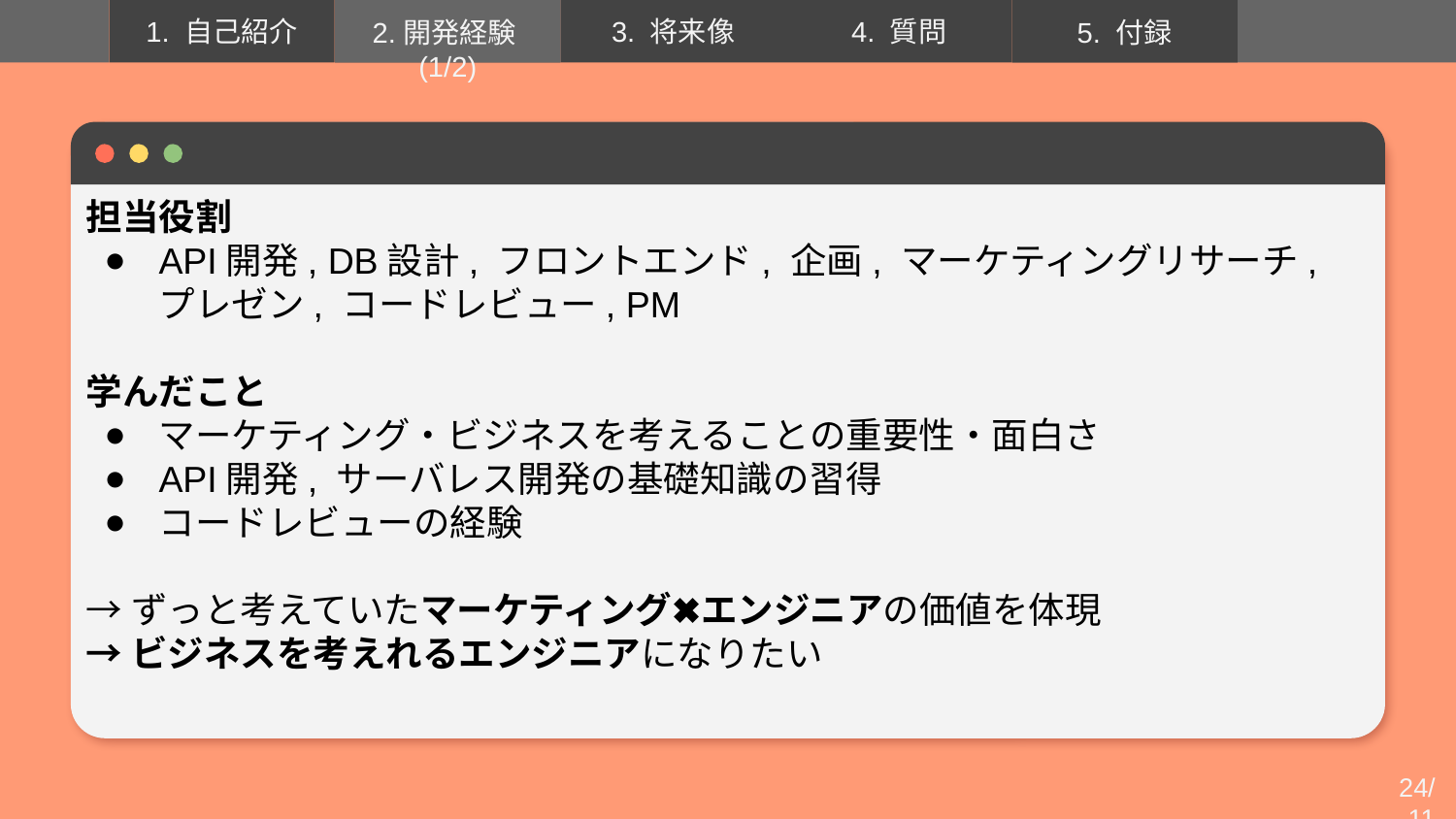

2.開発経験(1/2)
5. 付録
担当役割
API開発, DB設計, フロントエンド, 企画, マーケティングリサーチ, プレゼン, コードレビュー, PM

学んだこと
マーケティング・ビジネスを考えることの重要性・面白さ
API開発, サーバレス開発の基礎知識の習得
コードレビューの経験

→ずっと考えていたマーケティング✖︎エンジニアの価値を体現
→ビジネスを考えれるエンジニアになりたい
24/11